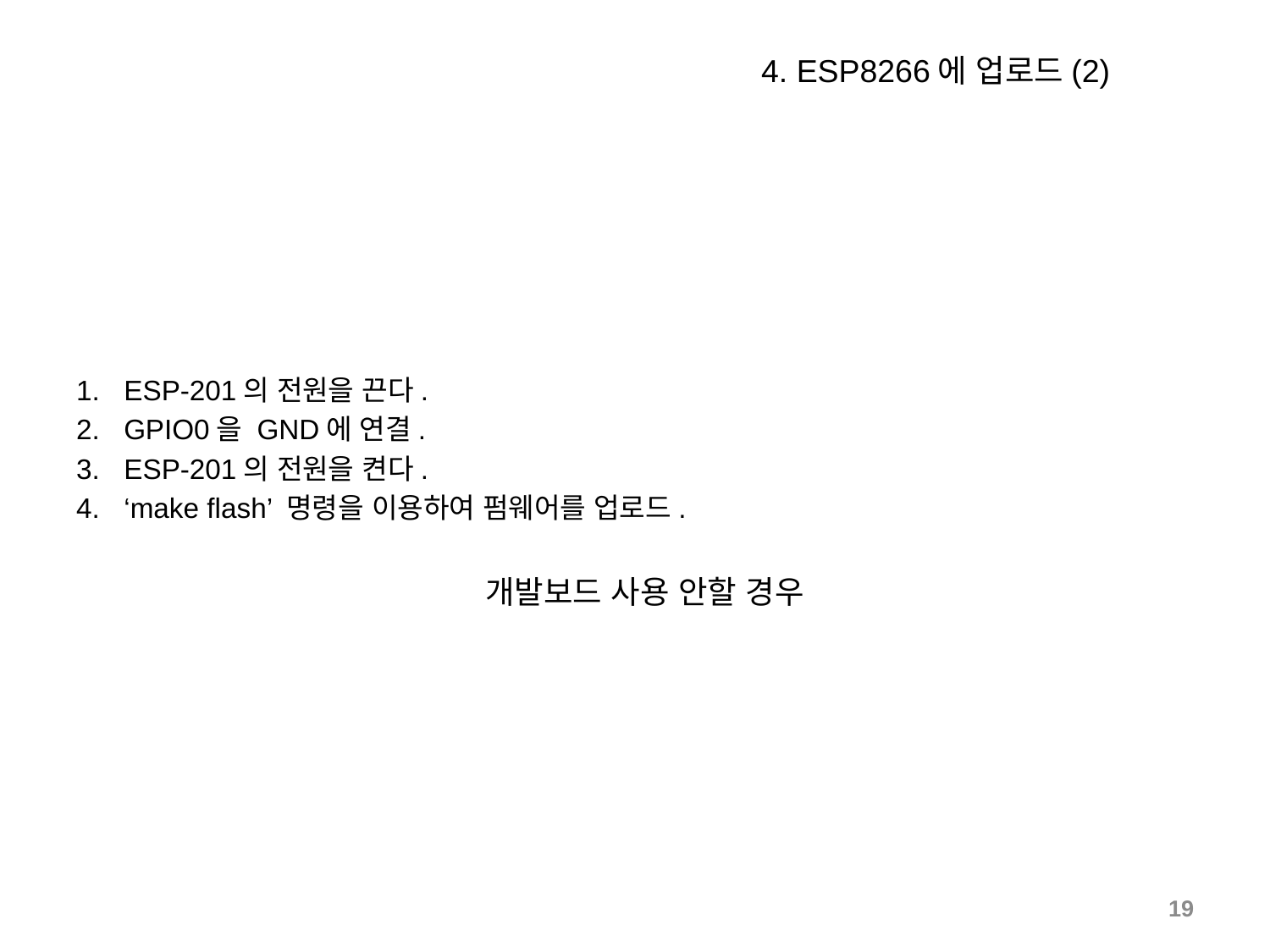

# 4. ESP8266에 업로드(2)
ESP-201의 전원을 끈다.
GPIO0을 GND에 연결.
ESP-201의 전원을 켠다.
‘make flash’ 명령을 이용하여 펌웨어를 업로드.
개발보드 사용 안할 경우
19